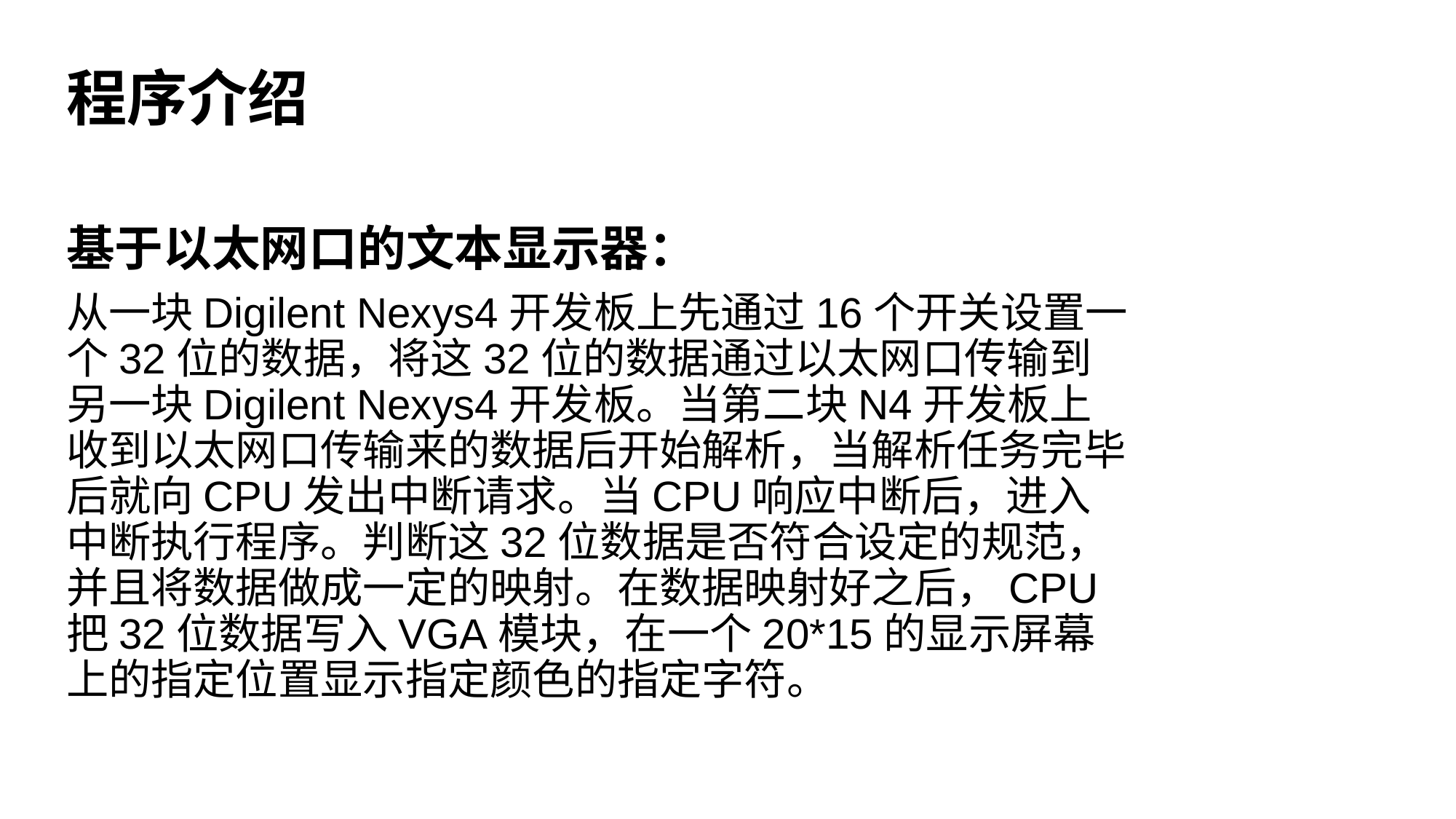

程序介绍
基于以太网口的文本显示器：
从一块Digilent Nexys4开发板上先通过16个开关设置一个32位的数据，将这32位的数据通过以太网口传输到另一块Digilent Nexys4开发板。当第二块N4开发板上收到以太网口传输来的数据后开始解析，当解析任务完毕后就向CPU发出中断请求。当CPU响应中断后，进入中断执行程序。判断这32位数据是否符合设定的规范，并且将数据做成一定的映射。在数据映射好之后，CPU把32位数据写入VGA模块，在一个20*15的显示屏幕上的指定位置显示指定颜色的指定字符。